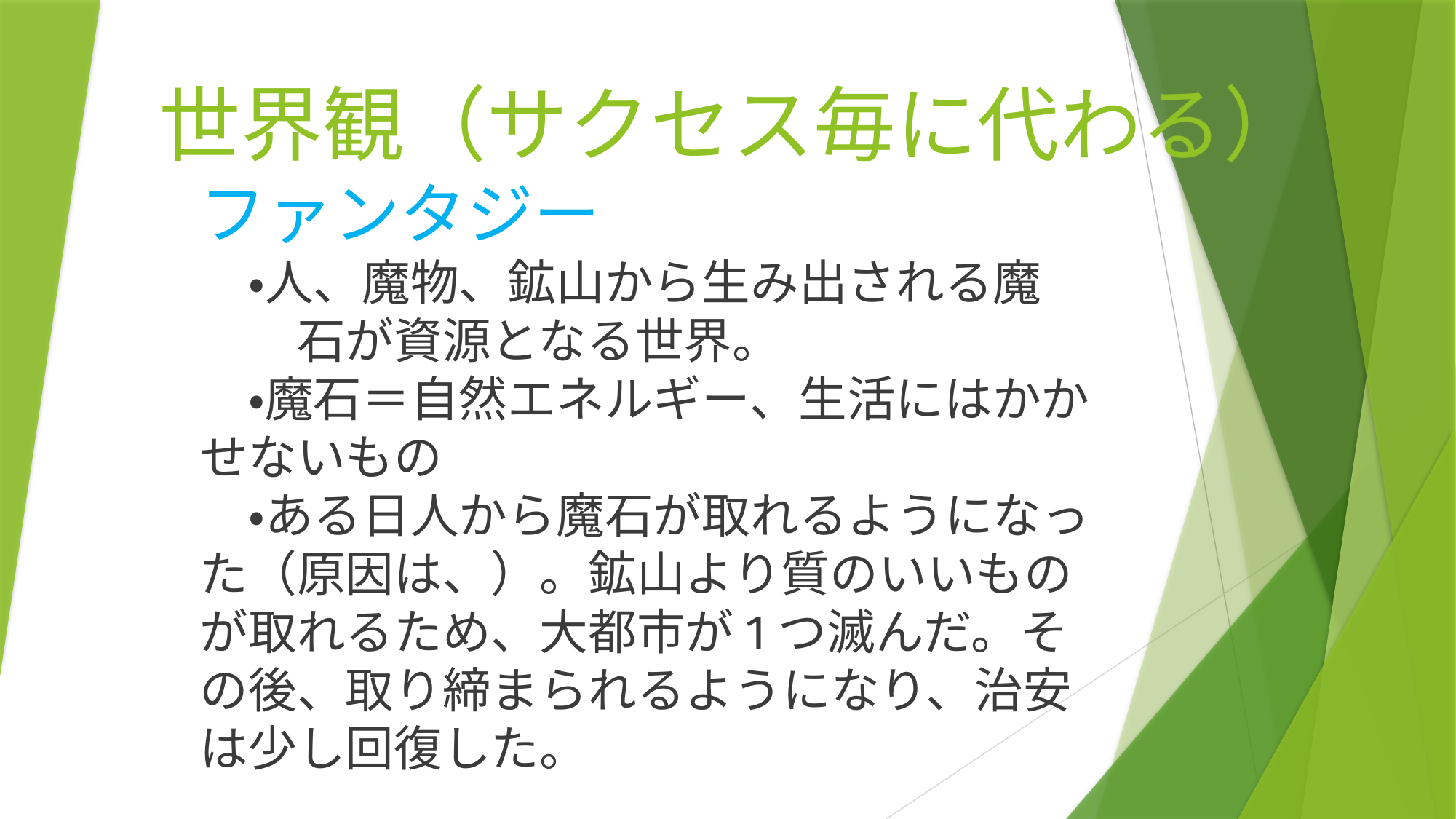

# 世界観（サクセス毎に代わる）
ファンタジー
　・人、魔物、鉱山から生み出される魔
　　石が資源となる世界。
　・魔石＝自然エネルギー、生活にはかかせないもの
　・ある日人から魔石が取れるようになった（原因は、）。鉱山より質のいいものが取れるため、大都市が1つ滅んだ。その後、取り締まられるようになり、治安は少し回復した。